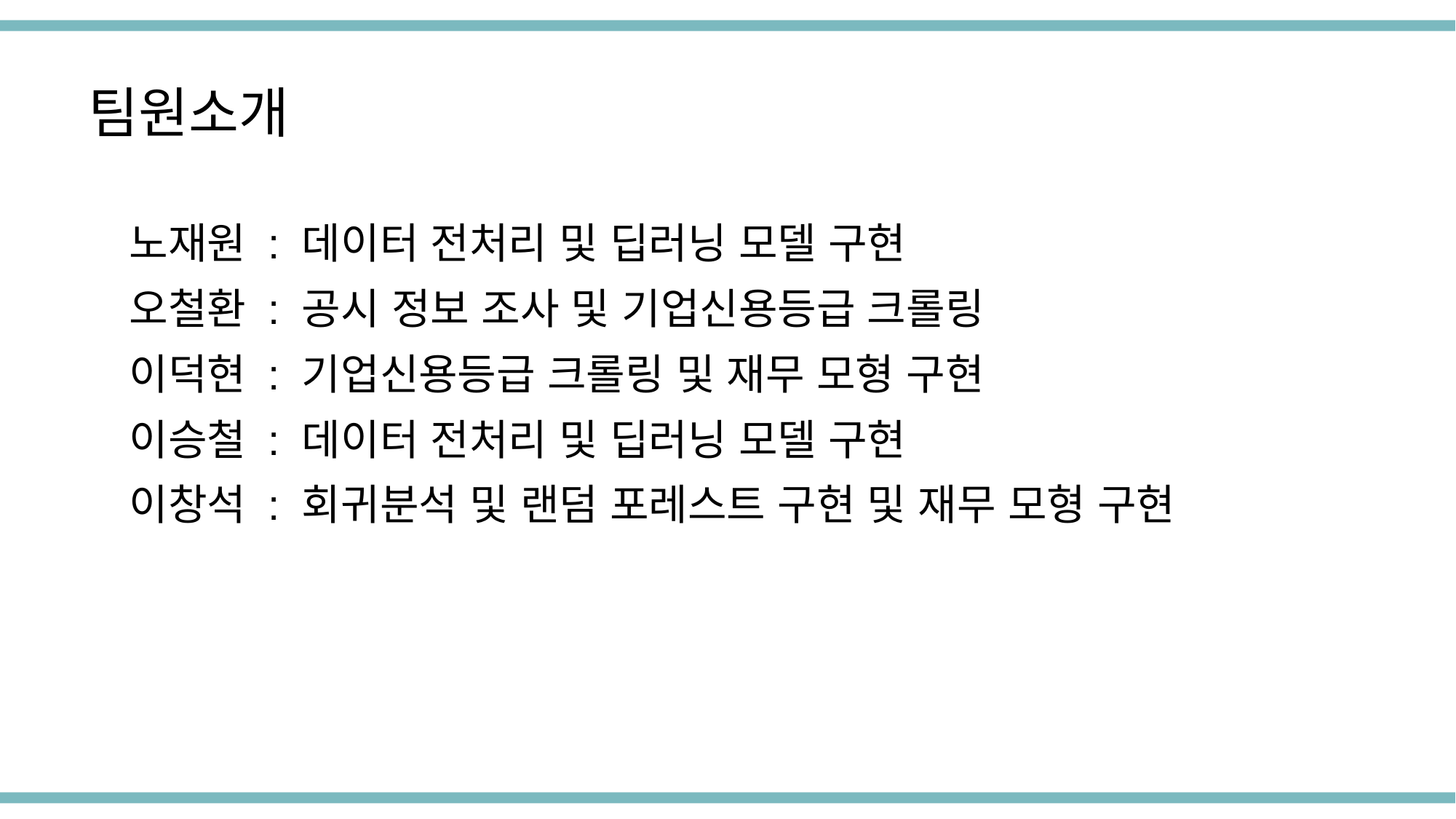

팀원소개
노재원 : 데이터 전처리 및 딥러닝 모델 구현

오철환 : 공시 정보 조사 및 기업신용등급 크롤링

이덕현 : 기업신용등급 크롤링 및 재무 모형 구현

이승철 : 데이터 전처리 및 딥러닝 모델 구현

이창석 : 회귀분석 및 랜덤 포레스트 구현 및 재무 모형 구현